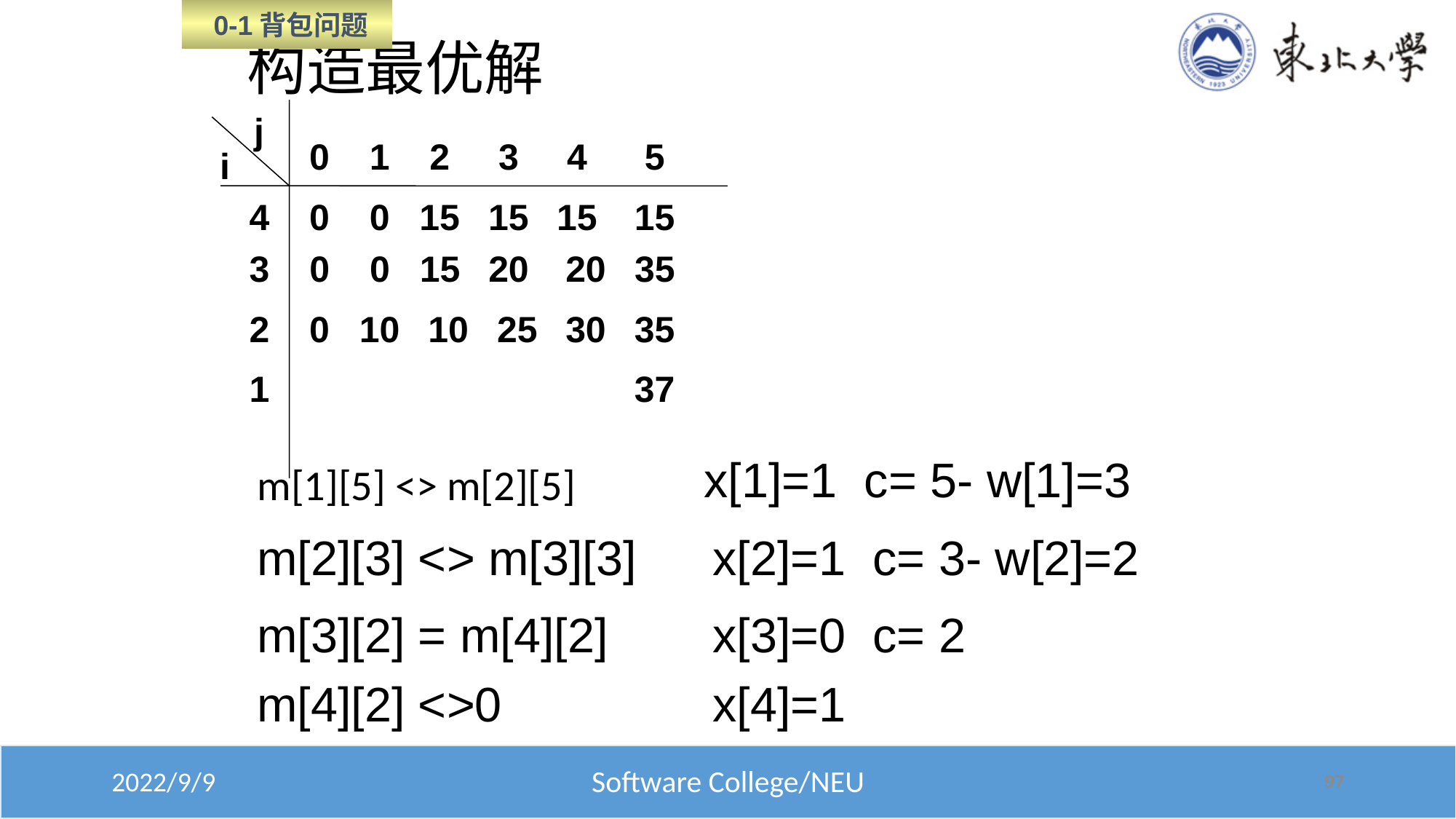

0-1背包问题
# 构造最优解

j

0
1
2
3
4
5
i

4
0
0
15
15
15
15
3
0
0
15
20
20
35
2
0
10
10
25
30
35
1
37
x[1]=1  c= 5- w[1]=3
m[1][5] <> m[2][5]
m[2][3] <> m[3][3]
x[2]=1  c= 3- w[2]=2
m[3][2] = m[4][2]
x[3]=0  c= 2
m[4][2] <>0
x[4]=1
97